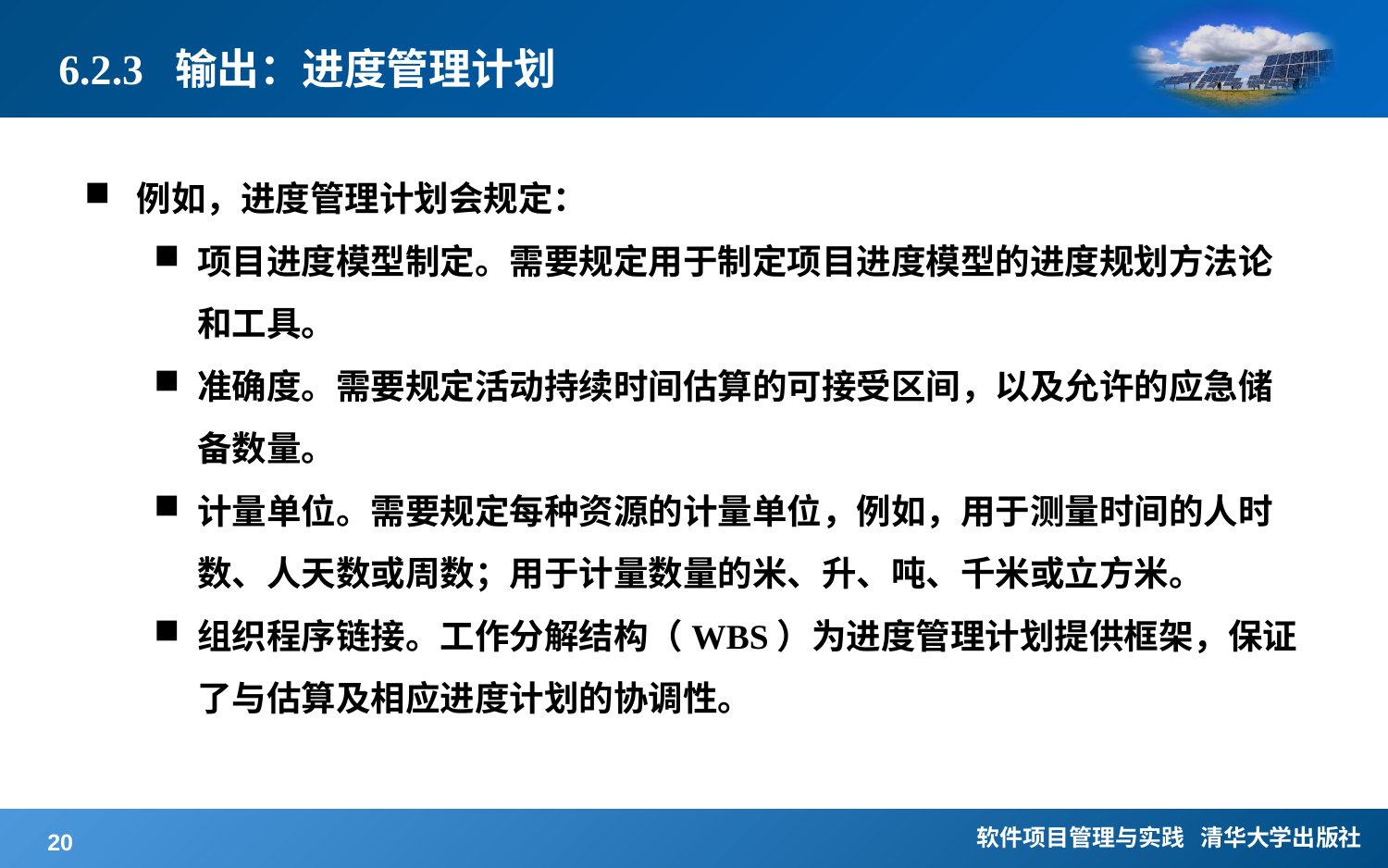

# 6.2.3  输出：进度管理计划
例如，进度管理计划会规定：
项目进度模型制定。需要规定用于制定项目进度模型的进度规划方法论和工具。
准确度。需要规定活动持续时间估算的可接受区间，以及允许的应急储备数量。
计量单位。需要规定每种资源的计量单位，例如，用于测量时间的人时数、人天数或周数；用于计量数量的米、升、吨、千米或立方米。
组织程序链接。工作分解结构（WBS）为进度管理计划提供框架，保证了与估算及相应进度计划的协调性。